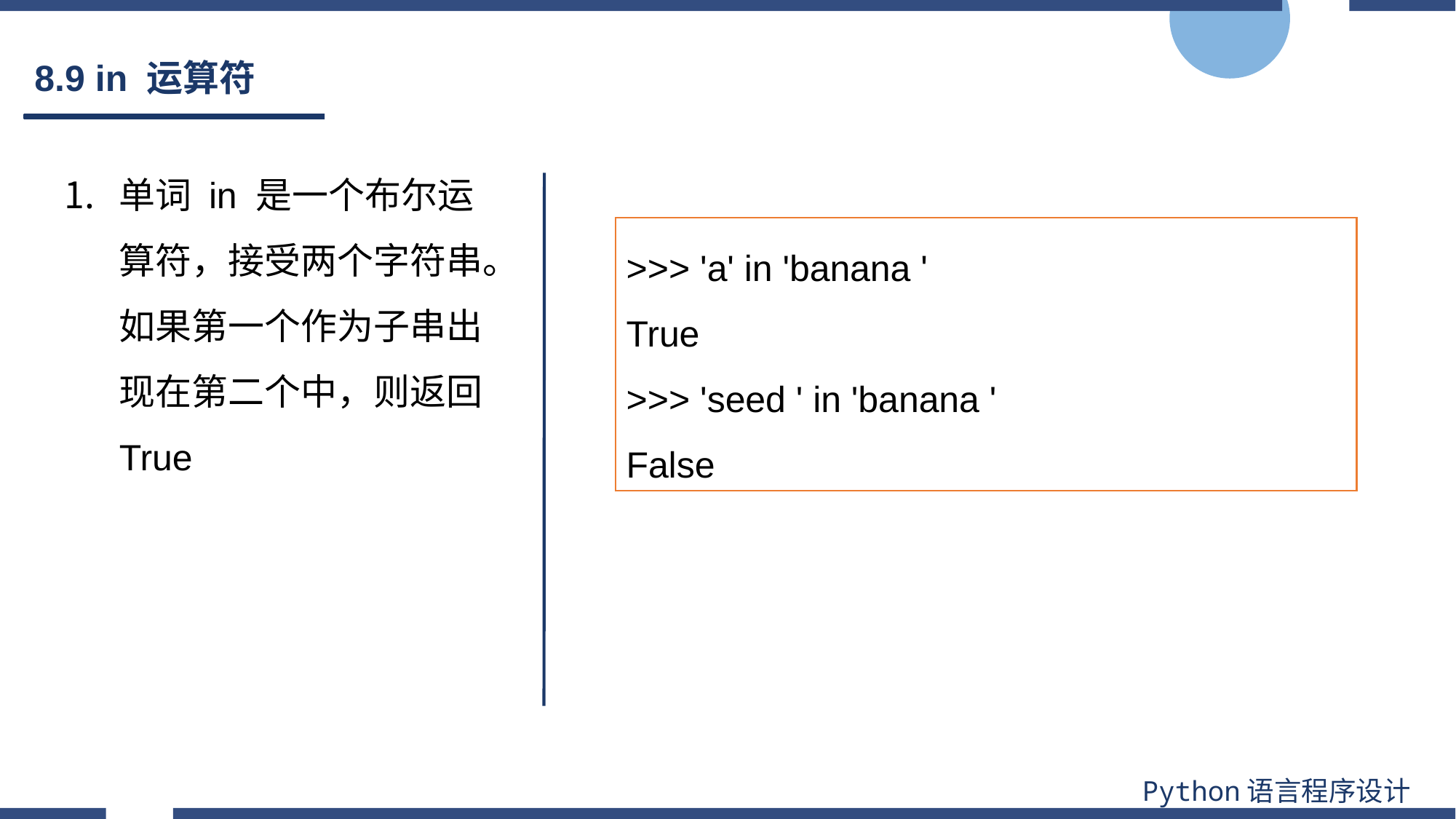

# 8.9 in 运算符
单词 in 是一个布尔运算符，接受两个字符串。如果第一个作为子串出现在第二个中，则返回 True
>>> 'a' in 'banana '
True
>>> 'seed ' in 'banana '
False